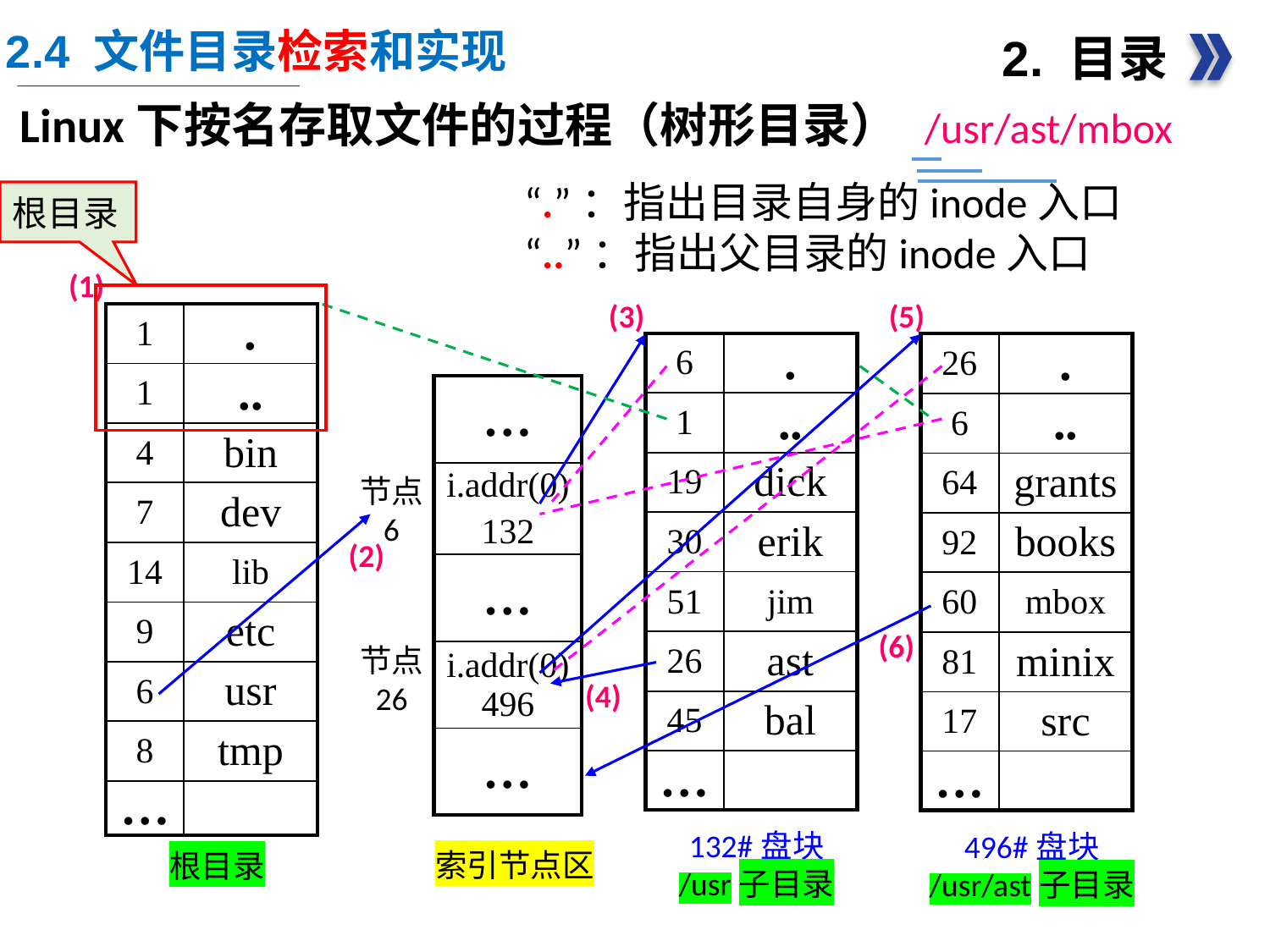

2.4 文件目录检索和实现
2. 目录

# Linux下按名存取文件的过程（树形目录）
/usr/ast/mbox
“.”：指出目录自身的inode入口
“..”：指出父目录的inode入口
根目录
(1)

(3)
(5)

| 1 | . |
| --- | --- |
| 1 | .. |
| 4 | bin |
| 7 | dev |
| 14 | lib |
| 9 | etc |
| 6 | usr |
| 8 | tmp |
| … |  |
| 6 | . |
| --- | --- |
| 1 | .. |
| 19 | dick |
| 30 | erik |
| 51 | jim |
| 26 | ast |
| 45 | bal |
| … |  |
| 26 | . |
| --- | --- |
| 6 | .. |
| 64 | grants |
| 92 | books |
| 60 | mbox |
| 81 | minix |
| 17 | src |
| … |  |

| … |
| --- |
| i.addr(0) 132 |
| … |
| i.addr(0) 496 |
| … |

节点6

(2)

(6)
节点26

(4)
132#盘块
/usr子目录
496#盘块
/usr/ast子目录
索引节点区
根目录